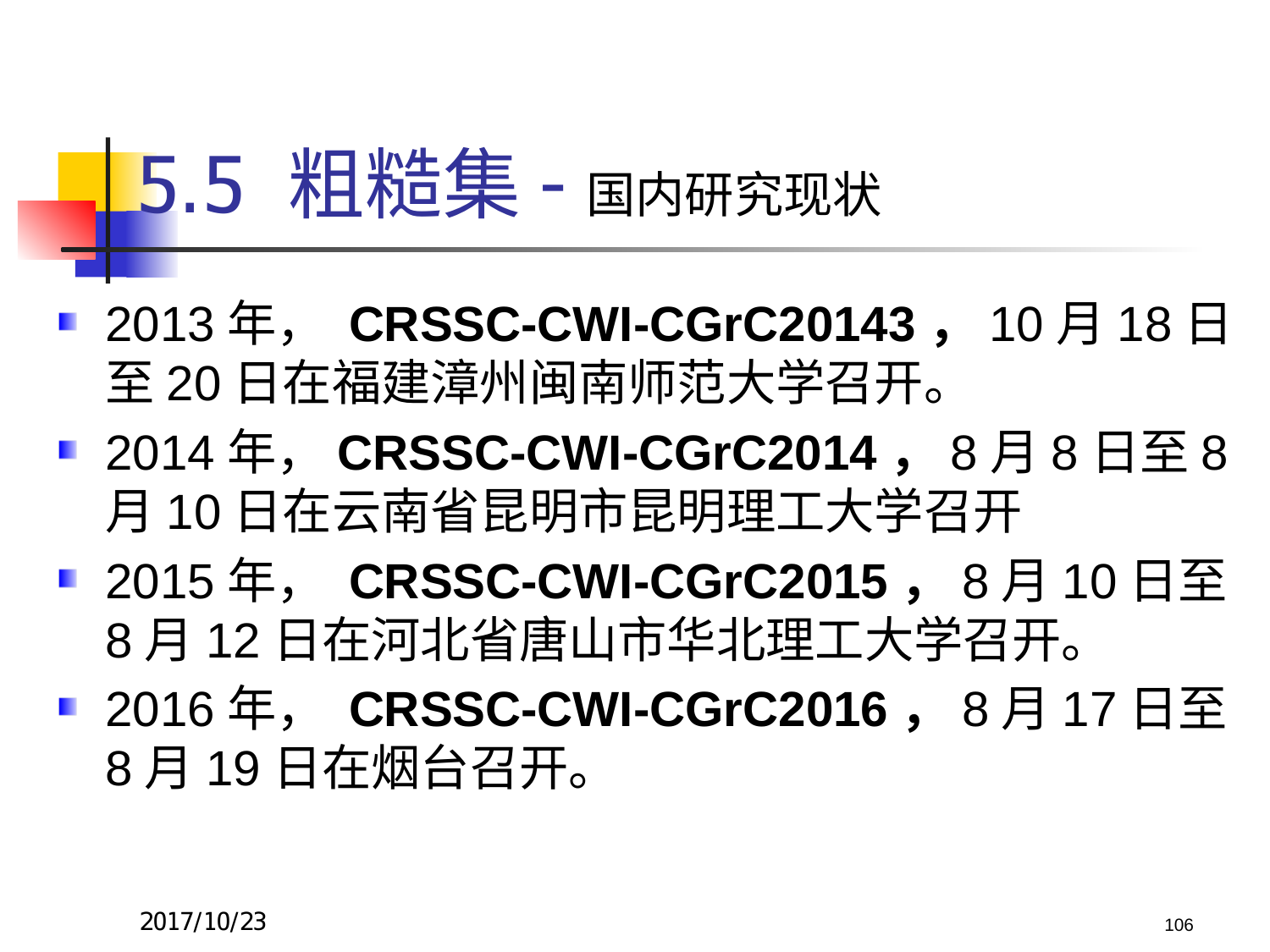

5.5 粗糙集-国内研究现状
2013年， CRSSC-CWI-CGrC20143，10月18日至20日在福建漳州闽南师范大学召开。
2014年，CRSSC-CWI-CGrC2014，8月8日至8月10日在云南省昆明市昆明理工大学召开
2015年， CRSSC-CWI-CGrC2015，8月10日至8月12日在河北省唐山市华北理工大学召开。
2016年， CRSSC-CWI-CGrC2016，8月17日至8月19日在烟台召开。
2017/10/23
106